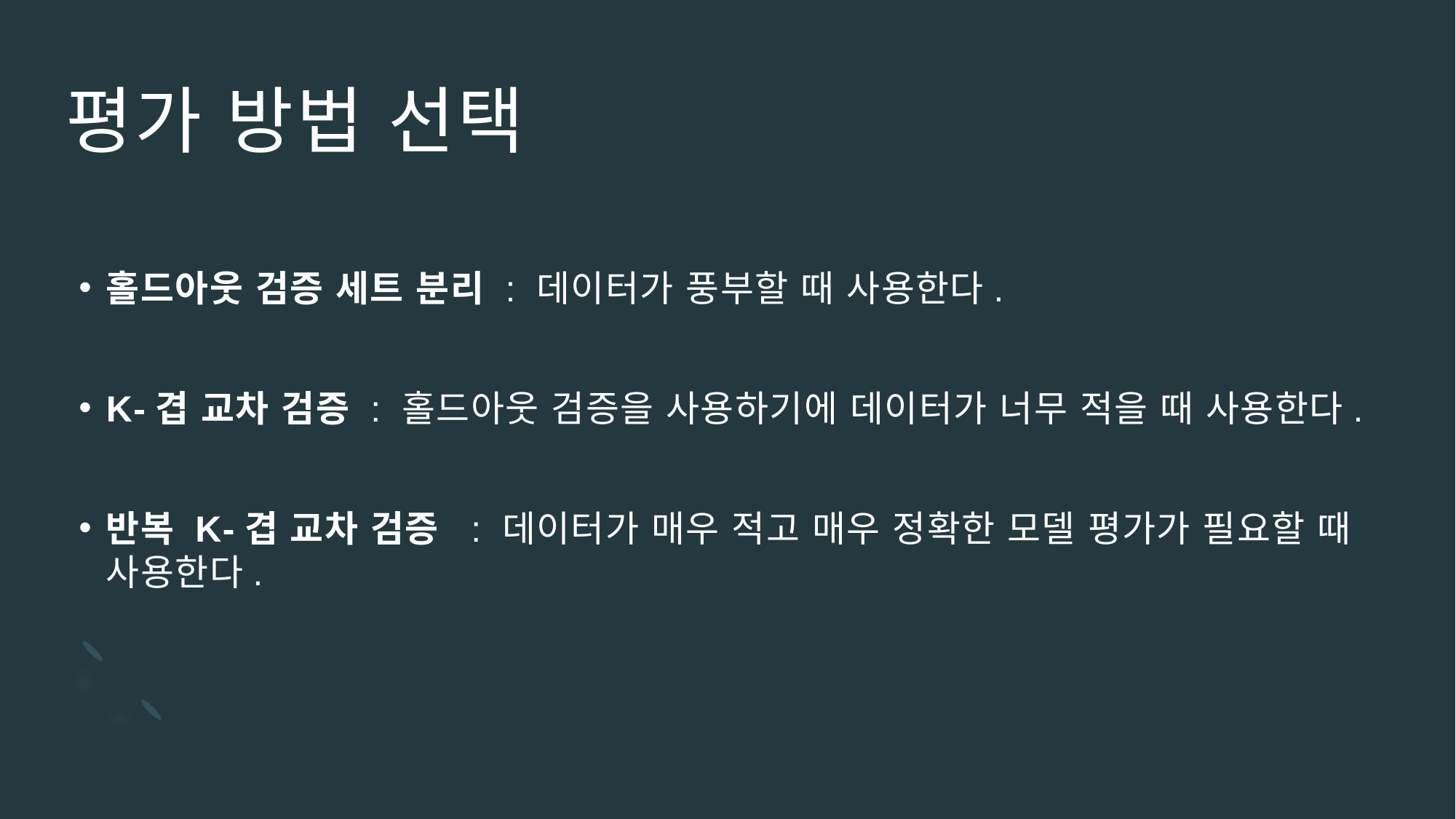

# 평가 방법 선택

홀드아웃 검증 세트 분리 : 데이터가 풍부할 때 사용한다.

K-겹 교차 검증 : 홀드아웃 검증을 사용하기에 데이터가 너무 적을 때 사용한다.

반복 K-겹 교차 검증  : 데이터가 매우 적고 매우 정확한 모델 평가가 필요할 때 사용한다.